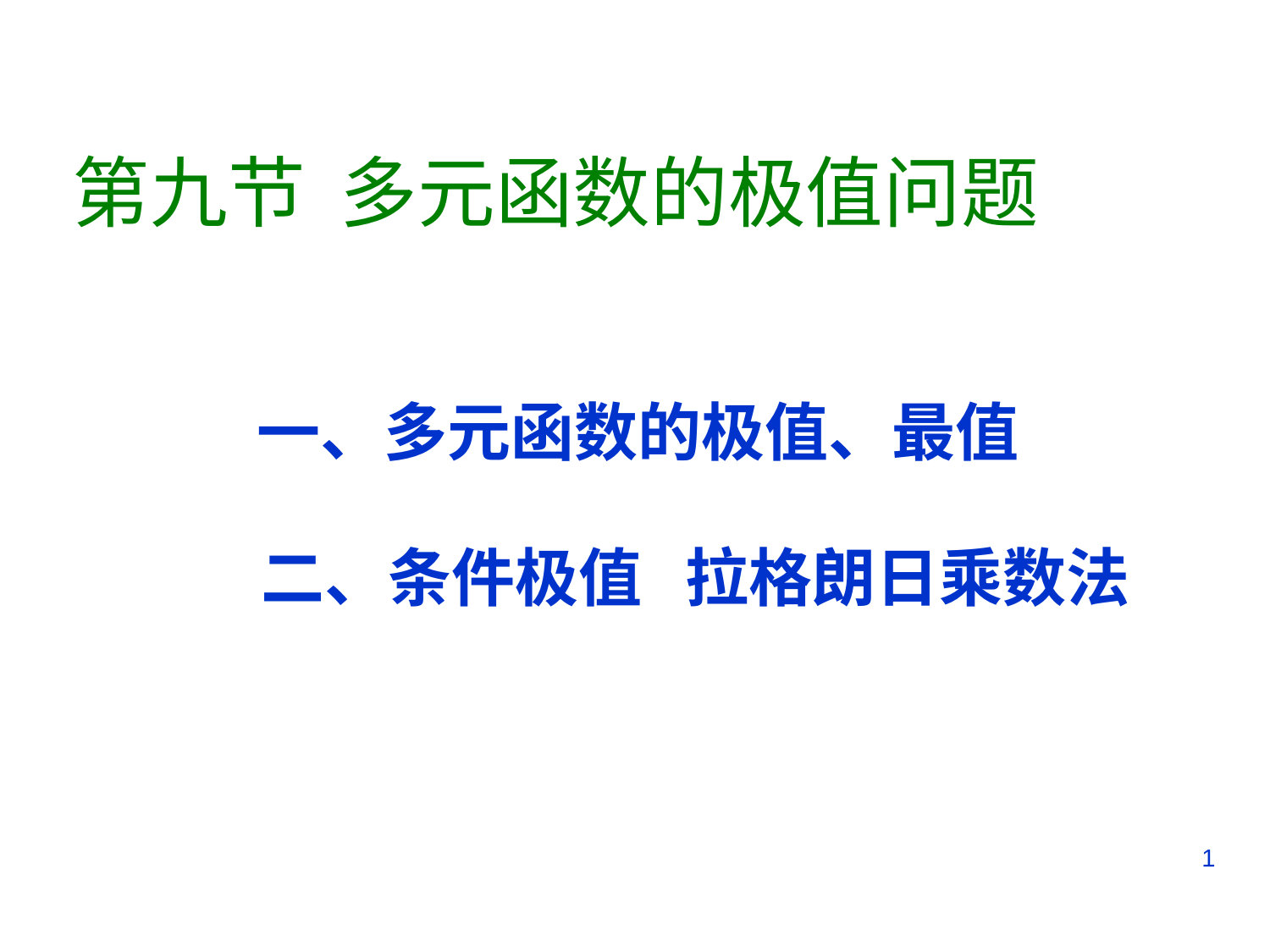

# 第九节  多元函数的极值问题
一、多元函数的极值、最值
二、条件极值   拉格朗日乘数法
1